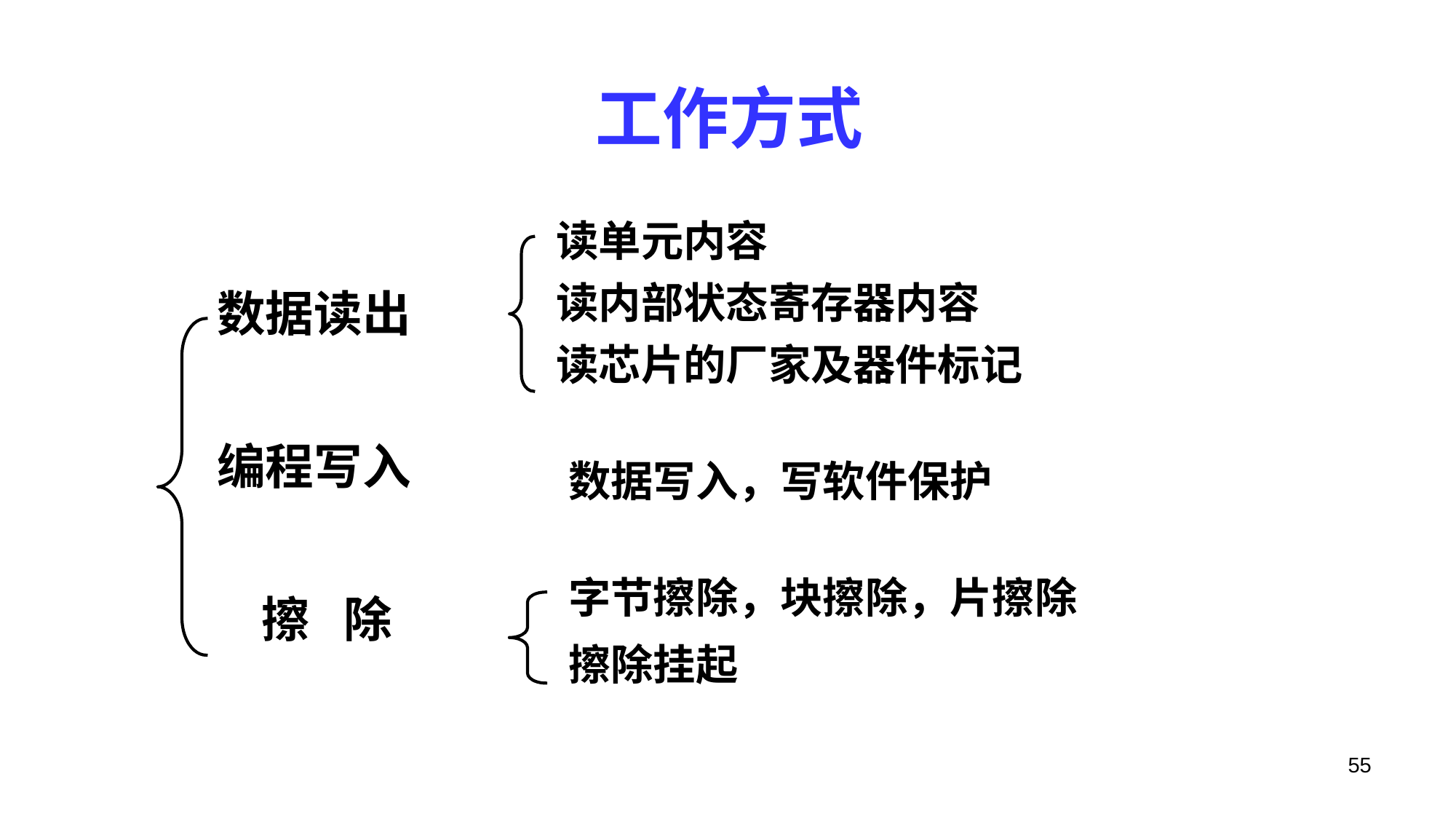

# 工作方式
读单元内容
读内部状态寄存器内容
读芯片的厂家及器件标记

数据读出

编程写入

   擦   除

数据写入，写软件保护
字节擦除，块擦除，片擦除
擦除挂起

55